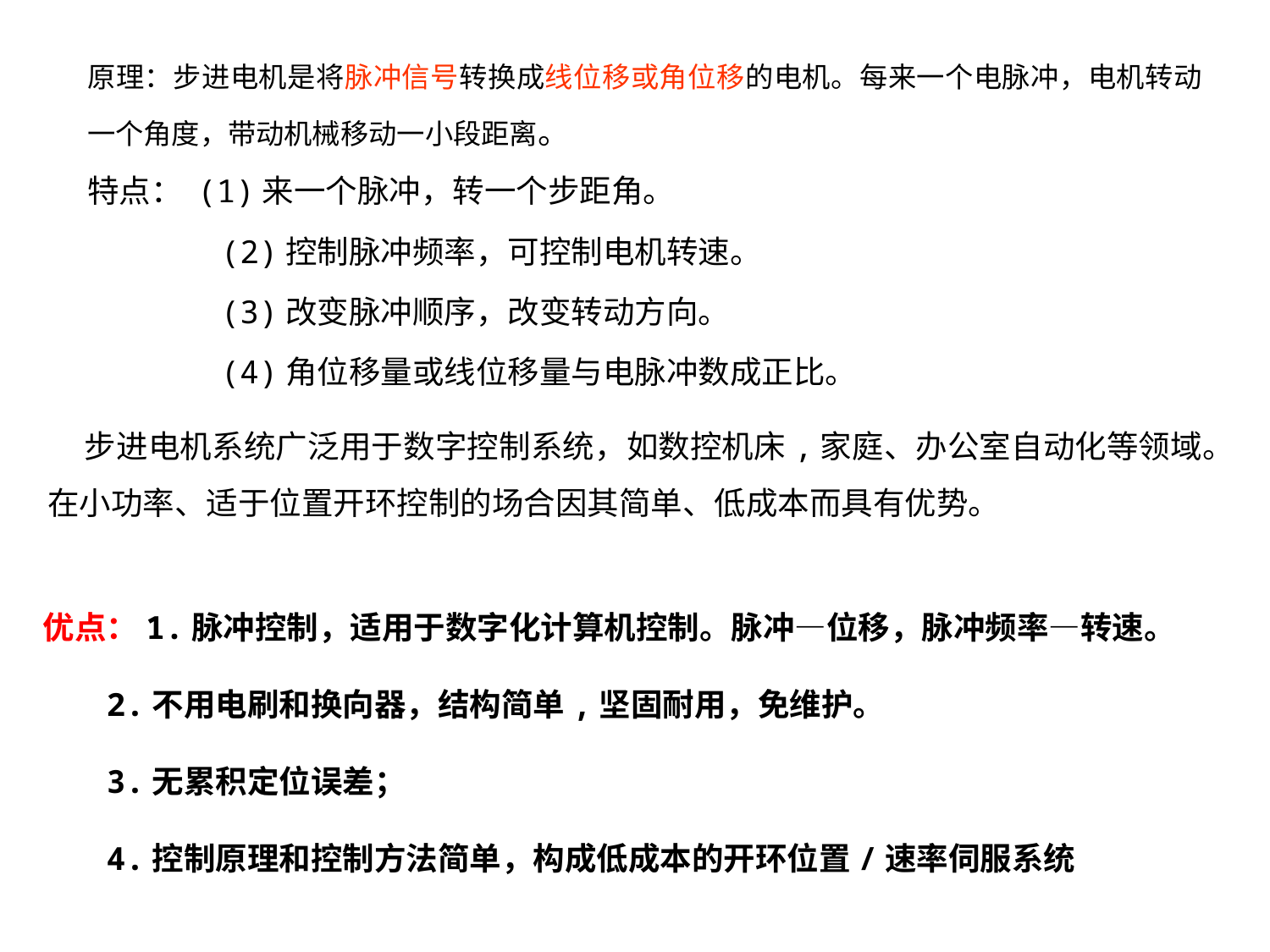

原理：步进电机是将脉冲信号转换成线位移或角位移的电机。每来一个电脉冲，电机转动一个角度，带动机械移动一小段距离。
特点： (1)来一个脉冲，转一个步距角。
       (2)控制脉冲频率，可控制电机转速。
       (3)改变脉冲顺序，改变转动方向。
       (4)角位移量或线位移量与电脉冲数成正比。
    步进电机系统广泛用于数字控制系统，如数控机床,家庭、办公室自动化等领域。在小功率、适于位置开环控制的场合因其简单、低成本而具有优势。
优点：1.脉冲控制，适用于数字化计算机控制。脉冲—位移，脉冲频率—转速。
2.不用电刷和换向器，结构简单,坚固耐用，免维护。
3.无累积定位误差；
4.控制原理和控制方法简单，构成低成本的开环位置/速率伺服系统